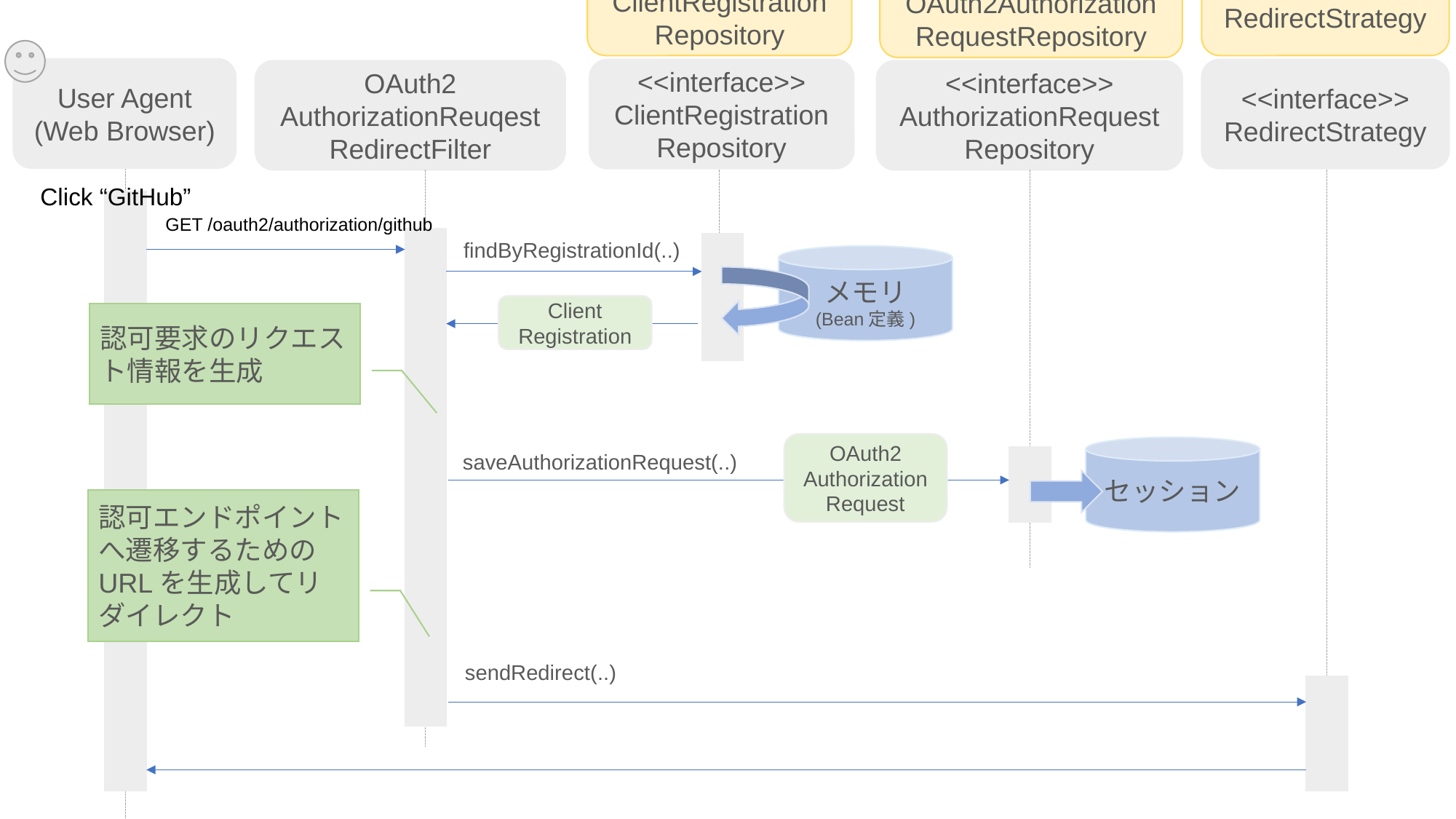

InMemory
ClientRegistration
Repository
Default
RedirectStrategy
HttpSession
OAuth2AuthorizationRequestRepository

User Agent
(Web Browser)
<<interface>>
ClientRegistration
Repository
<<interface>>
RedirectStrategy
OAuth2
AuthorizationReuqest
RedirectFilter
<<interface>>
AuthorizationRequest
Repository
Click “GitHub”

GET /oauth2/authorization/github

findByRegistrationId(..)

メモリ
(Bean定義)

Client
Registration
認可要求のリクエスト情報を生成
OAuth2
Authorization
Request
セッション
saveAuthorizationRequest(..)

認可エンドポイントへ遷移するためのURLを生成してリダイレクト
sendRedirect(..)